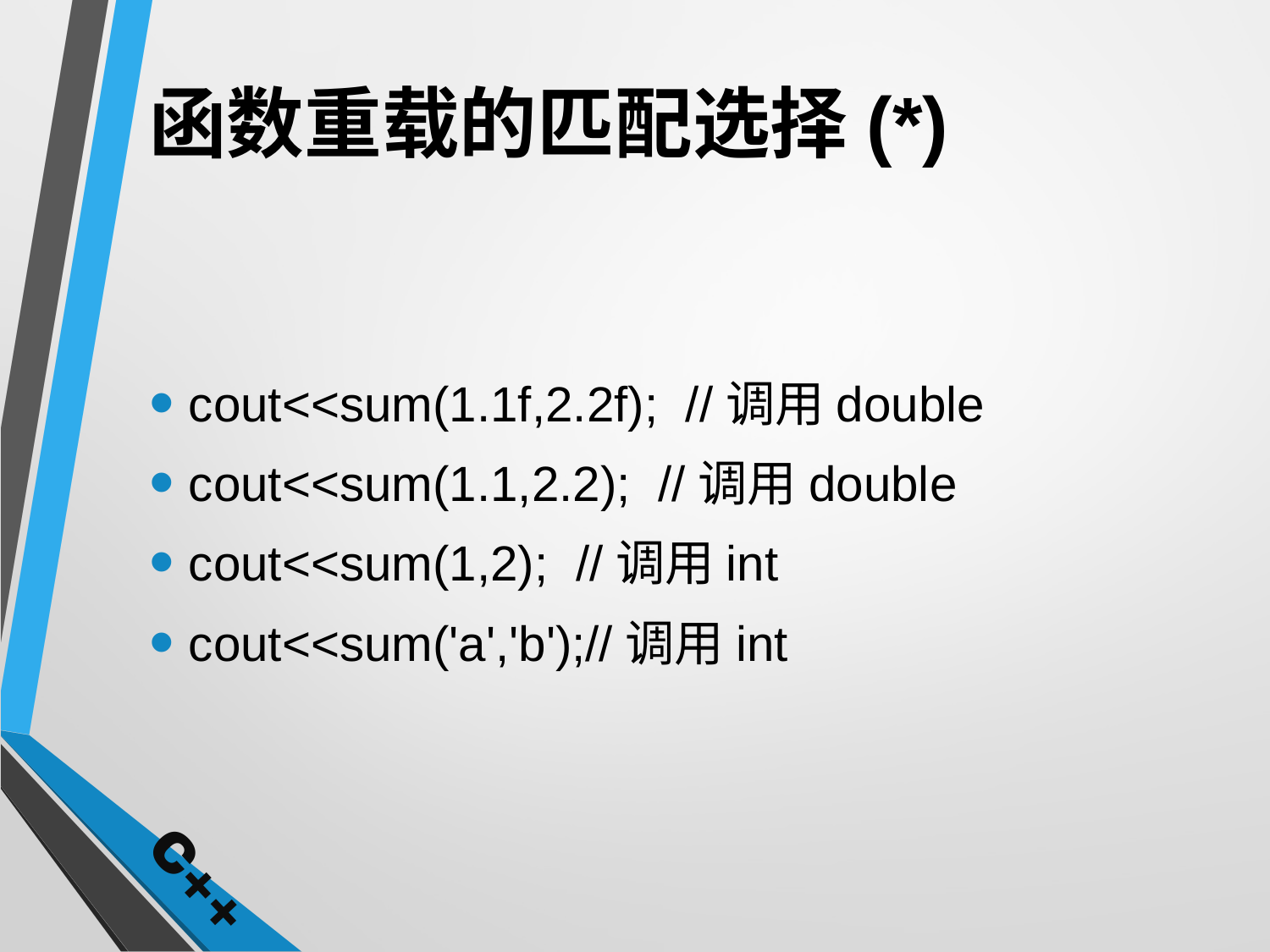

# 函数重载的匹配选择(*)
cout<<sum(1.1f,2.2f);  //调用double
cout<<sum(1.1,2.2);  //调用double
cout<<sum(1,2);  //调用int
cout<<sum('a','b');//调用int